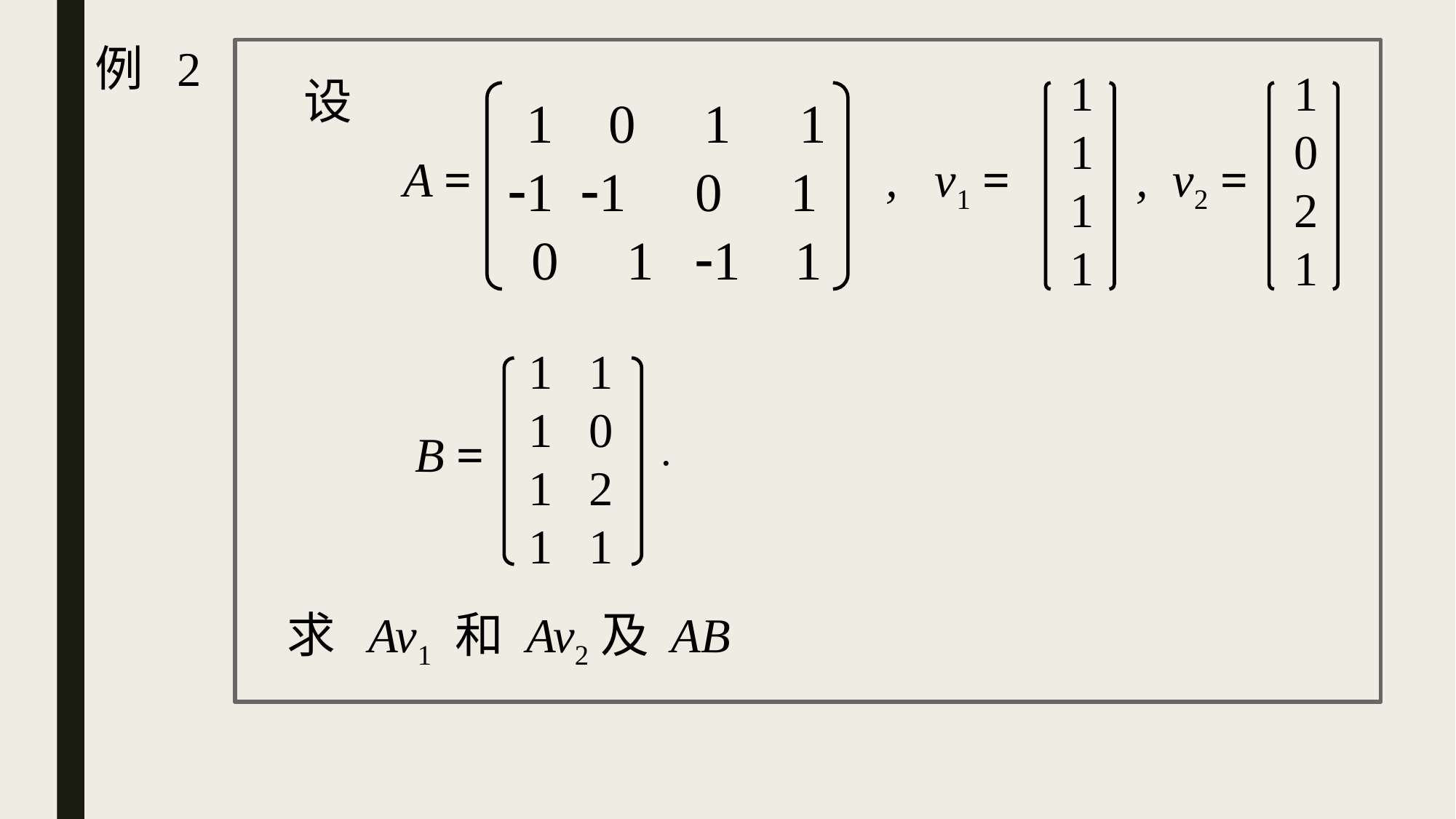

# 例  2

1
1
1
1
1
0
2
1
设
  1    0     1     1

A =
,   v1 =
,  v2 =
−1  −1     0     1
  0     1   −1    1
1
1
1
1
1
0
2
1

B =
.
求  Av1 和 Av2及 AB